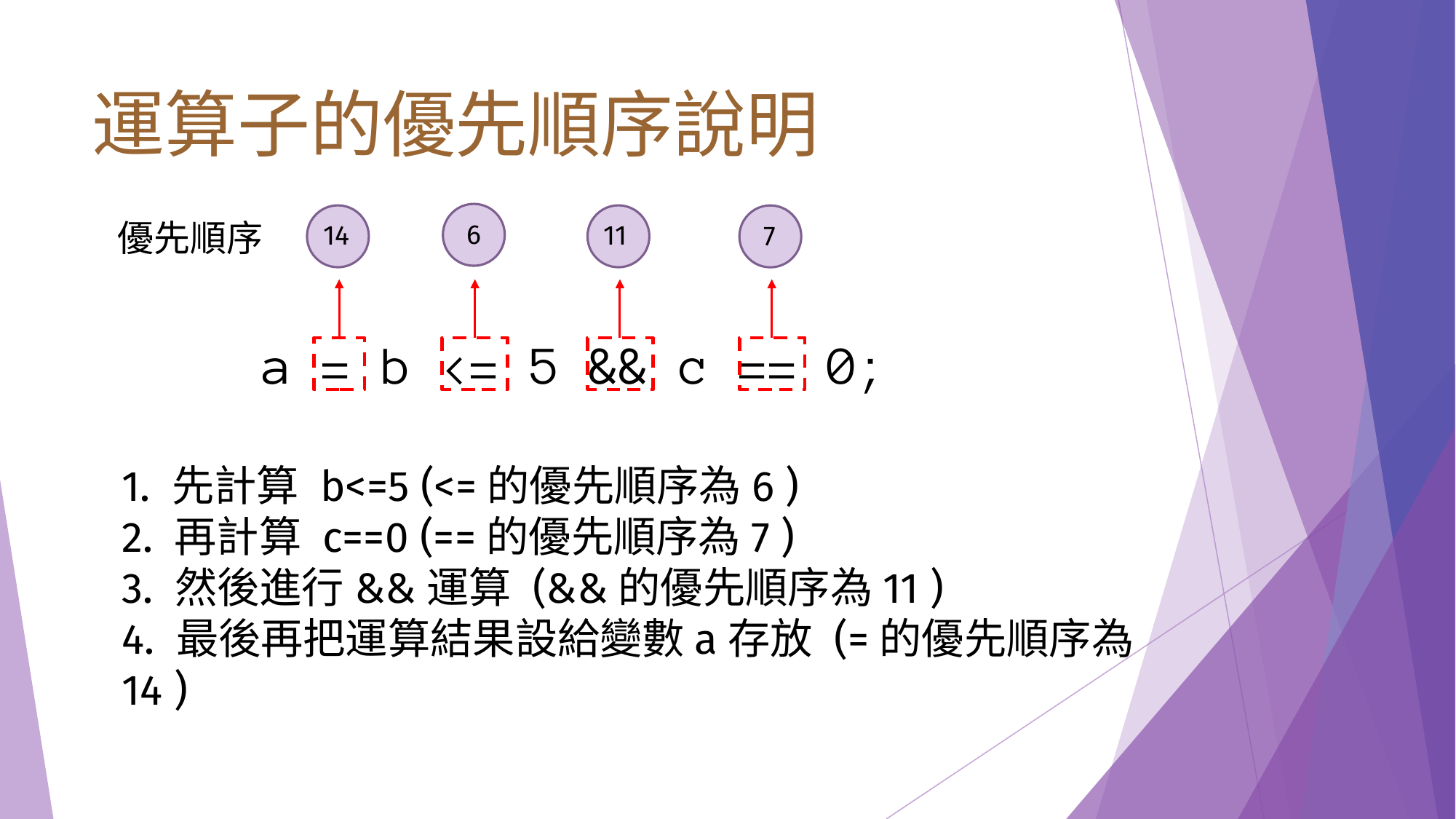

# 運算⼦的優先順序說明

優先順序
6
14
11
7
a = b <= 5 && c == 0;

1. 先計算 b<=5 (<=的優先順序為6 )
2. 再計算 c==0 (==的優先順序為7 )
3. 然後進行&&運算 (&&的優先順序為11 )
4. 最後再把運算結果設給變數a存放 (=的優先順序為14 )